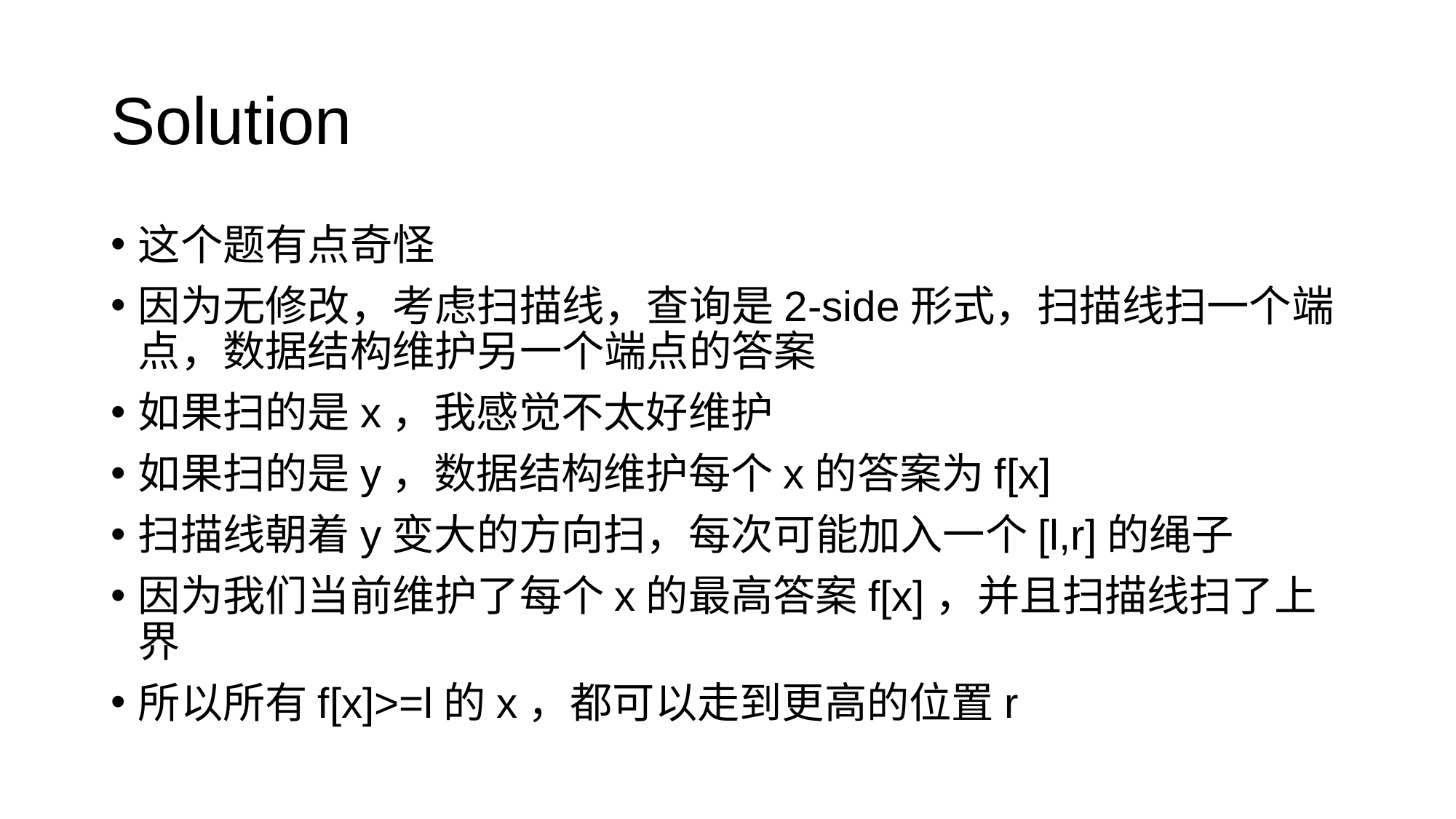

# Solution
这个题有点奇怪
因为无修改，考虑扫描线，查询是2-side形式，扫描线扫一个端点，数据结构维护另一个端点的答案
如果扫的是x，我感觉不太好维护
如果扫的是y，数据结构维护每个x的答案为f[x]
扫描线朝着y变大的方向扫，每次可能加入一个[l,r]的绳子
因为我们当前维护了每个x的最高答案f[x]，并且扫描线扫了上界
所以所有f[x]>=l的x，都可以走到更高的位置r